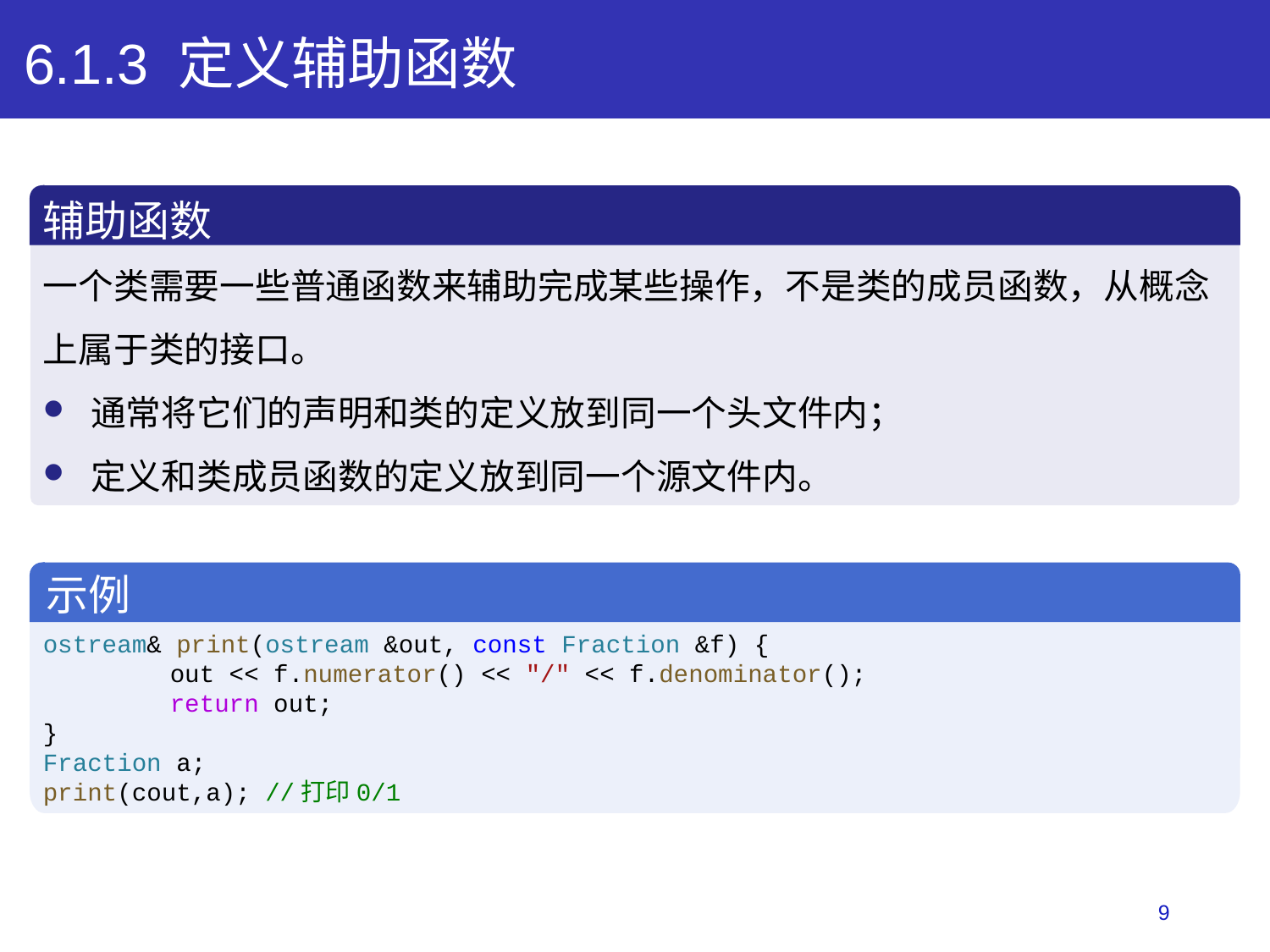

6.1.3 定义辅助函数

辅助函数
一个类需要一些普通函数来辅助完成某些操作，不是类的成员函数，从概念上属于类的接口。
通常将它们的声明和类的定义放到同一个头文件内；
定义和类成员函数的定义放到同一个源文件内。
示例

ostream& print(ostream &out, const Fraction &f) {
	out << f.numerator() << "/" << f.denominator();
	return out;
}
Fraction a;
print(cout,a); //打印0/1
9